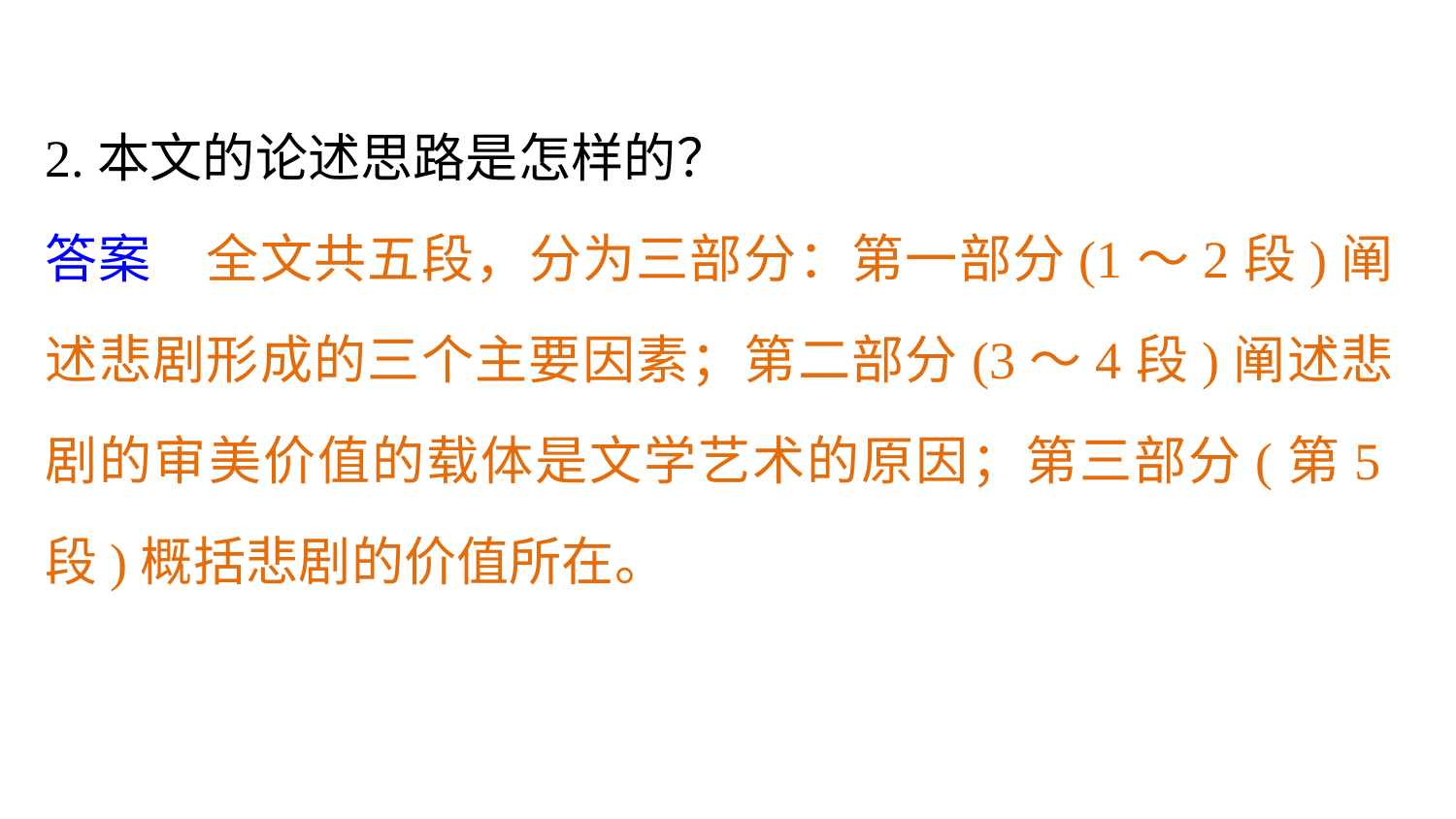

2.本文的论述思路是怎样的？
答案　全文共五段，分为三部分：第一部分(1～2段)阐述悲剧形成的三个主要因素；第二部分(3～4段)阐述悲剧的审美价值的载体是文学艺术的原因；第三部分(第5段)概括悲剧的价值所在。